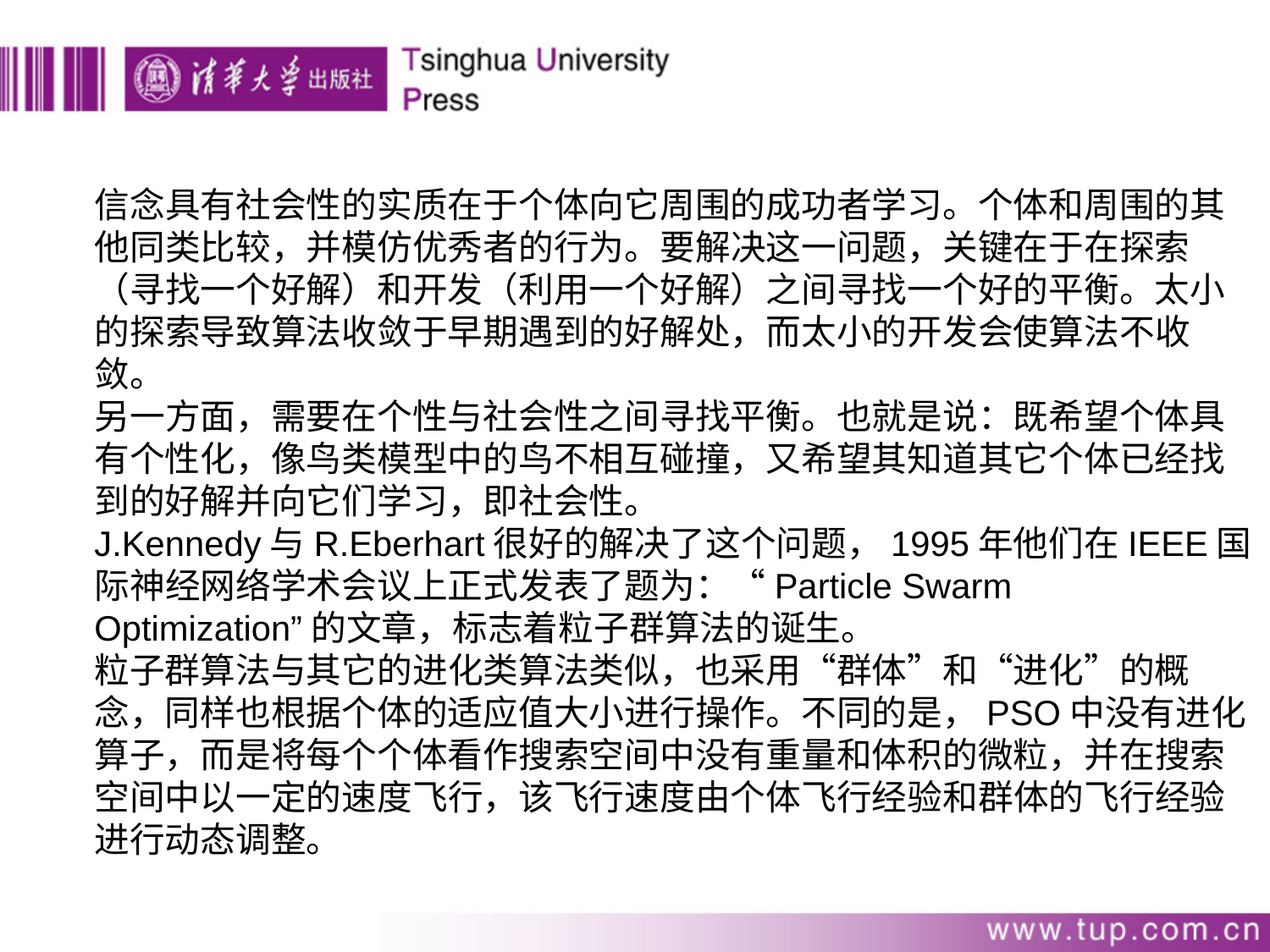

信念具有社会性的实质在于个体向它周围的成功者学习。个体和周围的其他同类比较，并模仿优秀者的行为。要解决这一问题，关键在于在探索（寻找一个好解）和开发（利用一个好解）之间寻找一个好的平衡。太小的探索导致算法收敛于早期遇到的好解处，而太小的开发会使算法不收敛。
另一方面，需要在个性与社会性之间寻找平衡。也就是说：既希望个体具有个性化，像鸟类模型中的鸟不相互碰撞，又希望其知道其它个体已经找到的好解并向它们学习，即社会性。
J.Kennedy与R.Eberhart很好的解决了这个问题，1995年他们在IEEE国际神经网络学术会议上正式发表了题为：“Particle Swarm Optimization”的文章，标志着粒子群算法的诞生。
粒子群算法与其它的进化类算法类似，也采用“群体”和“进化”的概念，同样也根据个体的适应值大小进行操作。不同的是，PSO中没有进化算子，而是将每个个体看作搜索空间中没有重量和体积的微粒，并在搜索空间中以一定的速度飞行，该飞行速度由个体飞行经验和群体的飞行经验进行动态调整。